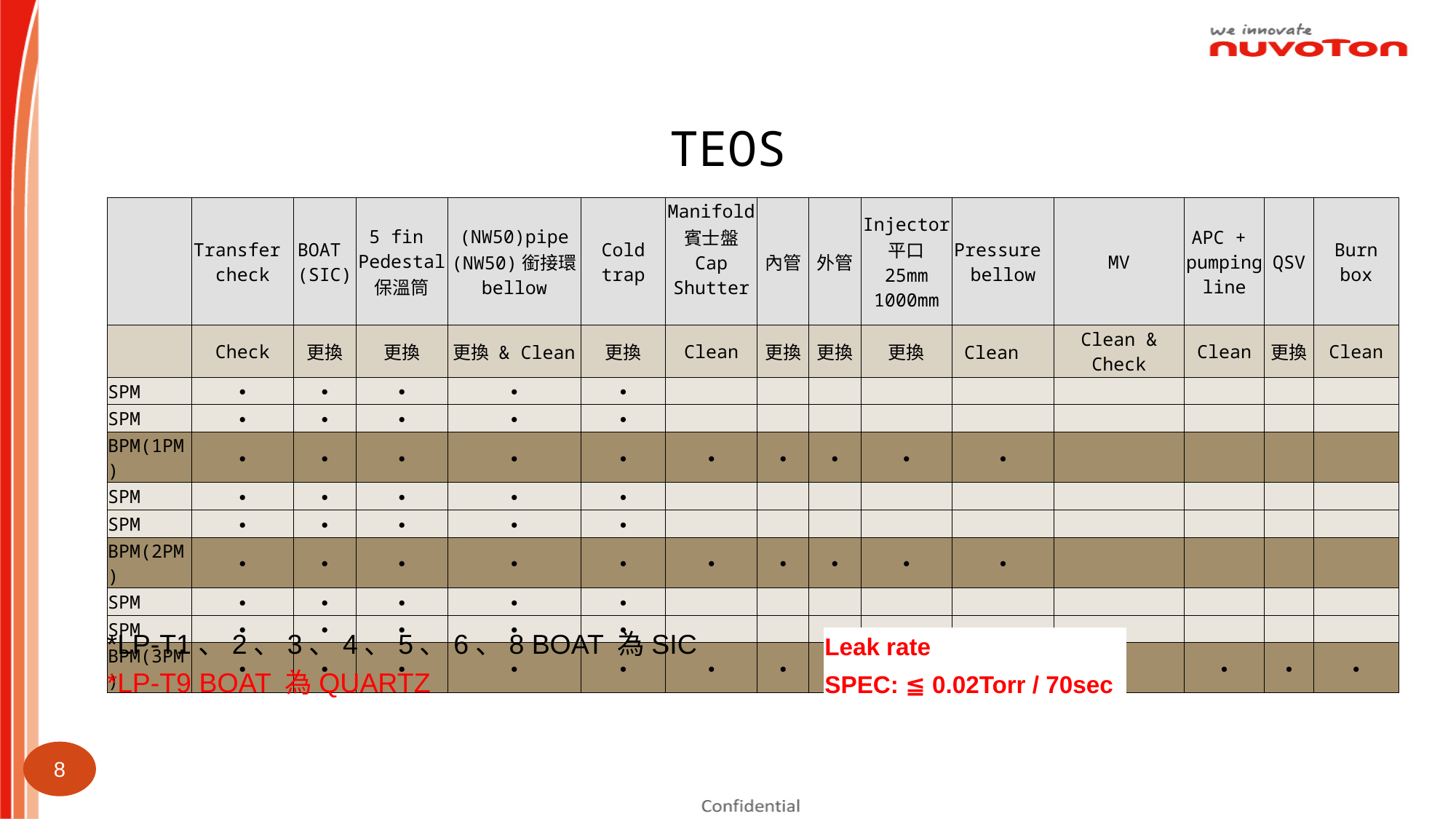

TEOS
|  | Transfer check | BOAT (SIC) | 5 fin Pedestal 保溫筒 | (NW50)pipe (NW50)銜接環 bellow | Cold trap | Manifold 賓士盤 Cap Shutter | 內管 | 外管 | Injector 平口 25mm 1000mm | Pressure bellow | MV | APC + pumping line | QSV | Burn box |
| --- | --- | --- | --- | --- | --- | --- | --- | --- | --- | --- | --- | --- | --- | --- |
|  | Check | 更換 | 更換 | 更換 & Clean | 更換 | Clean | 更換 | 更換 | 更換 | Clean | Clean & Check | Clean | 更換 | Clean |
| SPM | ● | ● | ● | ● | ● |  |  |  |  |  |  |  |  |  |
| SPM | ● | ● | ● | ● | ● |  |  |  |  |  |  |  |  |  |
| BPM(1PM) | ● | ● | ● | ● | ● | ● | ● | ● | ● | ● |  |  |  |  |
| SPM | ● | ● | ● | ● | ● |  |  |  |  |  |  |  |  |  |
| SPM | ● | ● | ● | ● | ● |  |  |  |  |  |  |  |  |  |
| BPM(2PM) | ● | ● | ● | ● | ● | ● | ● | ● | ● | ● |  |  |  |  |
| SPM | ● | ● | ● | ● | ● |  |  |  |  |  |  |  |  |  |
| SPM | ● | ● | ● | ● | ● |  |  |  |  |  |  |  |  |  |
| BPM(3PM) | ● | ● | ● | ● | ● | ● | ● | ● | ● | ● | ● | ● | ● | ● |
*LP-T1、2、3、4、5、6、8 BOAT 為SIC
| Leak rate |
| --- |
| SPEC: ≦ 0.02Torr / 70sec |
*LP-T9 BOAT 為QUARTZ
8